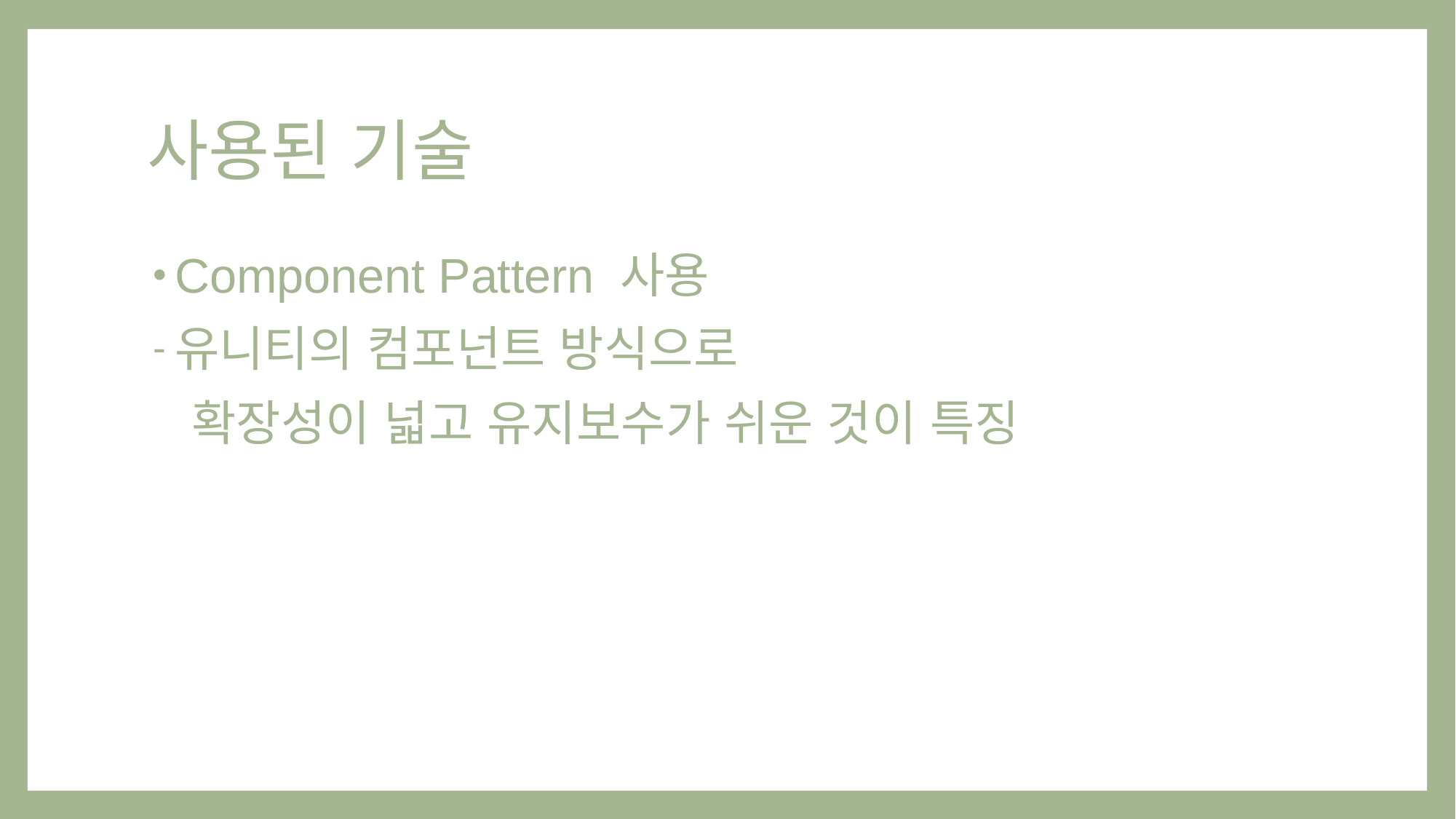

# 사용된 기술
Component Pattern 사용
유니티의 컴포넌트 방식으로
  확장성이 넓고 유지보수가 쉬운 것이 특징